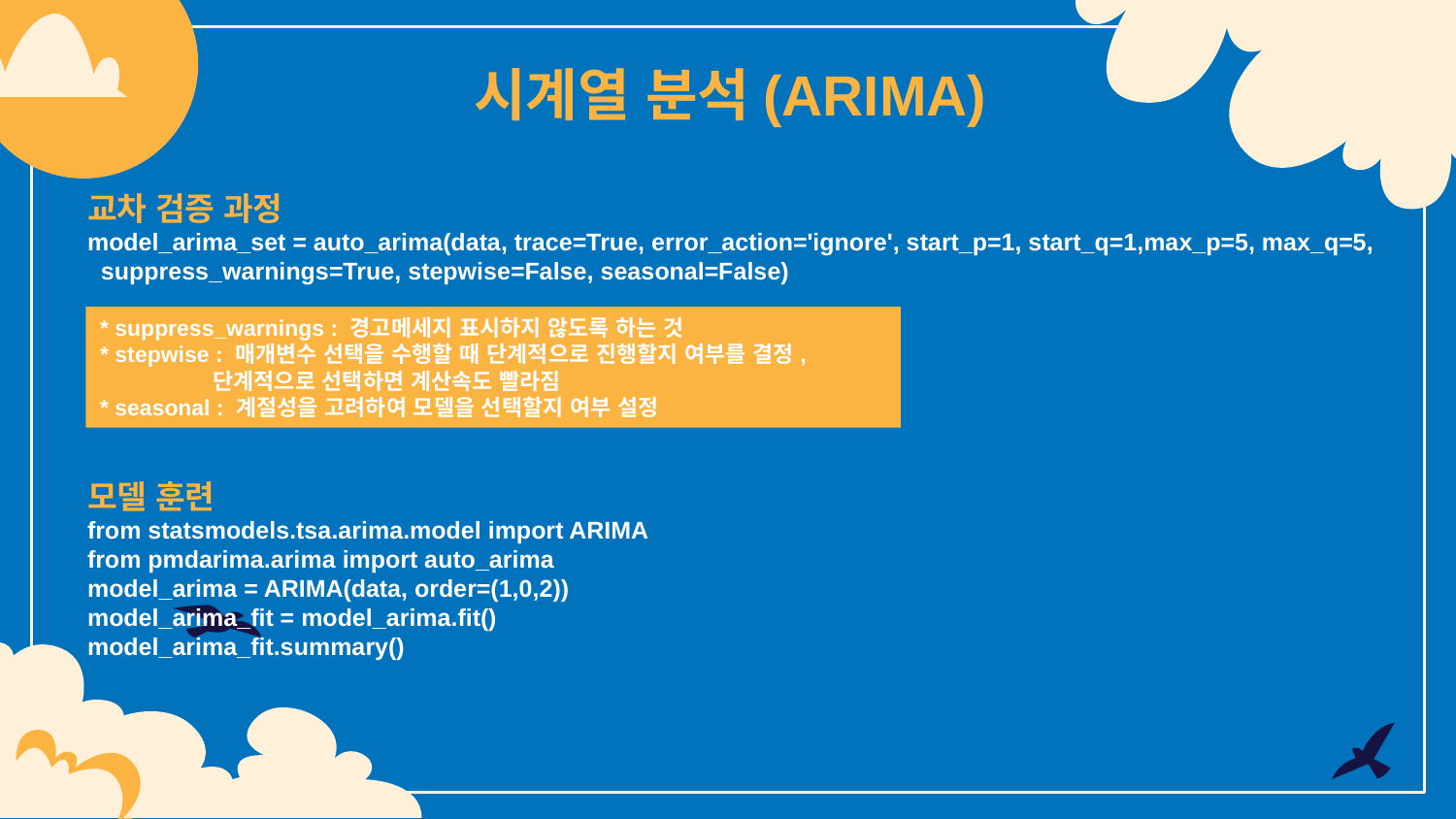

# 시계열 분석(ARIMA)
교차 검증 과정
model_arima_set = auto_arima(data, trace=True, error_action='ignore', start_p=1, start_q=1,max_p=5, max_q=5, 	         suppress_warnings=True, stepwise=False, seasonal=False)
* suppress_warnings : 경고메세지 표시하지 않도록 하는 것
* stepwise : 매개변수 선택을 수행할 때 단계적으로 진행할지 여부를 결정,
                 단계적으로 선택하면 계산속도 빨라짐
* seasonal : 계절성을 고려하여 모델을 선택할지 여부 설정
모델 훈련
from statsmodels.tsa.arima.model import ARIMA
from pmdarima.arima import auto_arima
model_arima = ARIMA(data, order=(1,0,2))
model_arima_fit = model_arima.fit()
model_arima_fit.summary()